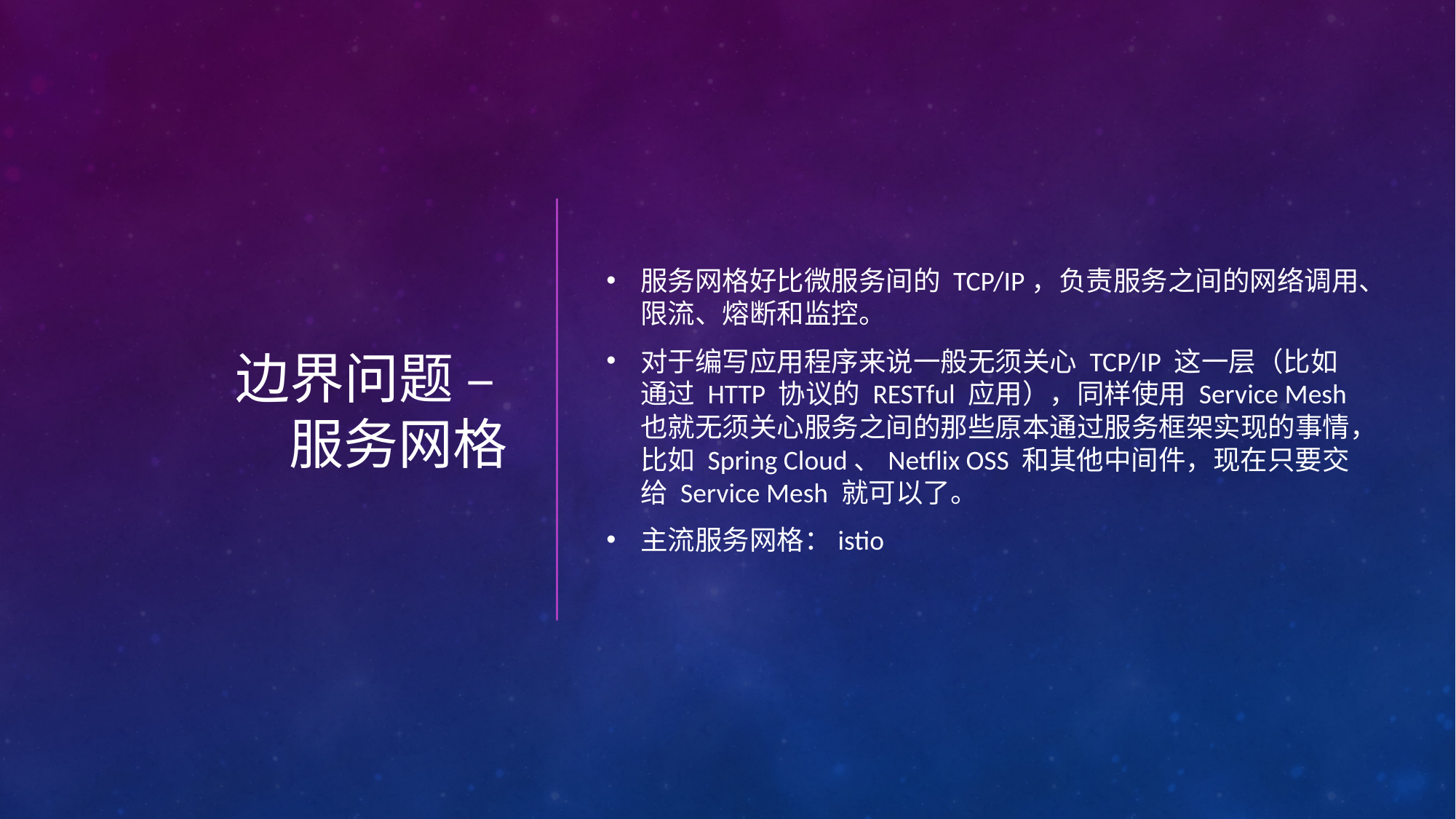

# 边界问题 – 服务网格
服务网格好比微服务间的 TCP/IP，负责服务之间的网络调用、限流、熔断和监控。
对于编写应用程序来说一般无须关心 TCP/IP 这一层（比如通过 HTTP 协议的 RESTful 应用），同样使用 Service Mesh 也就无须关心服务之间的那些原本通过服务框架实现的事情，比如 Spring Cloud、Netflix OSS 和其他中间件，现在只要交给 Service Mesh 就可以了。
主流服务网格：istio